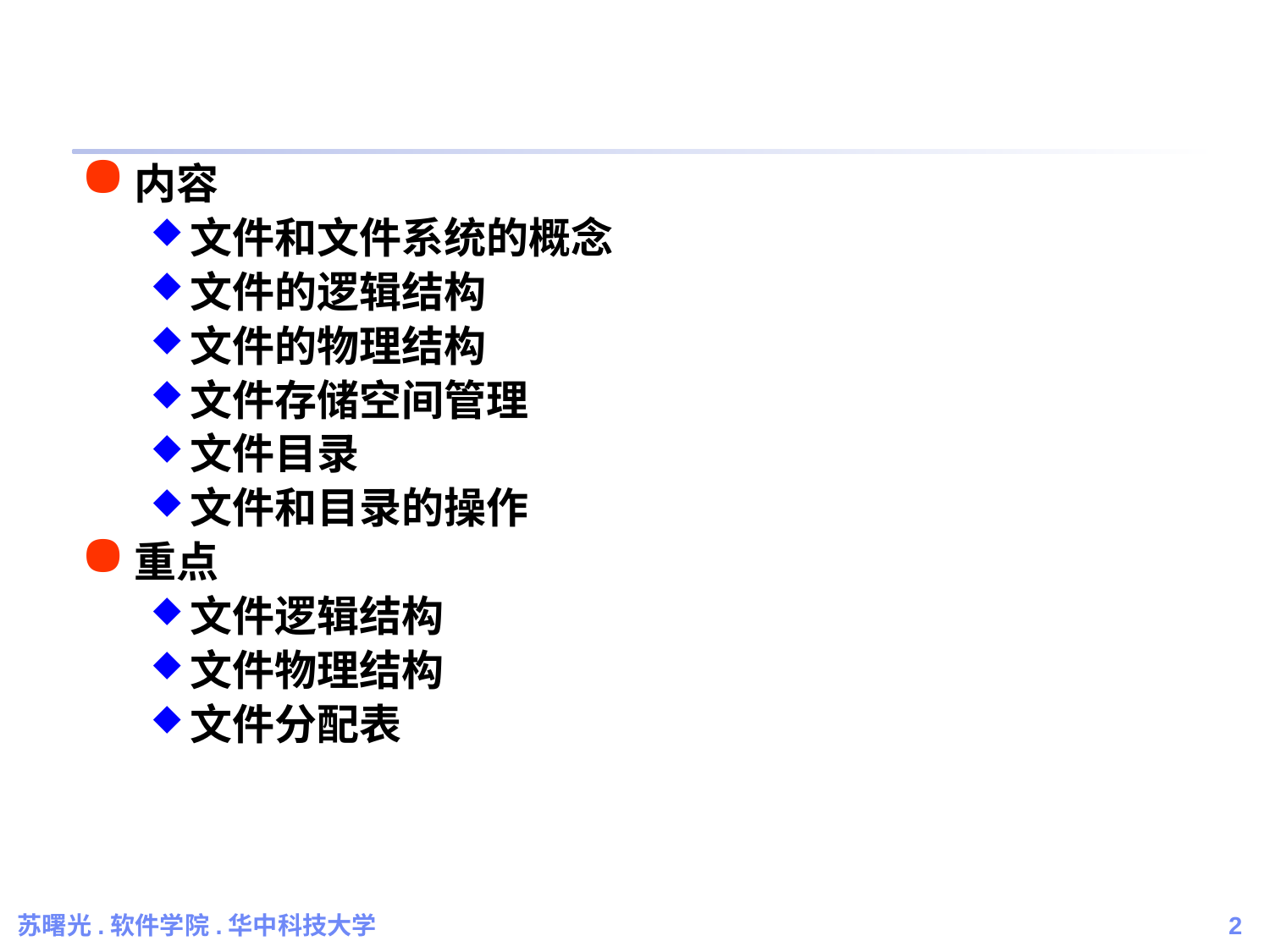

#
内容
文件和文件系统的概念
文件的逻辑结构
文件的物理结构
文件存储空间管理
文件目录
文件和目录的操作
重点
文件逻辑结构
文件物理结构
文件分配表
苏曙光.软件学院.华中科技大学
2